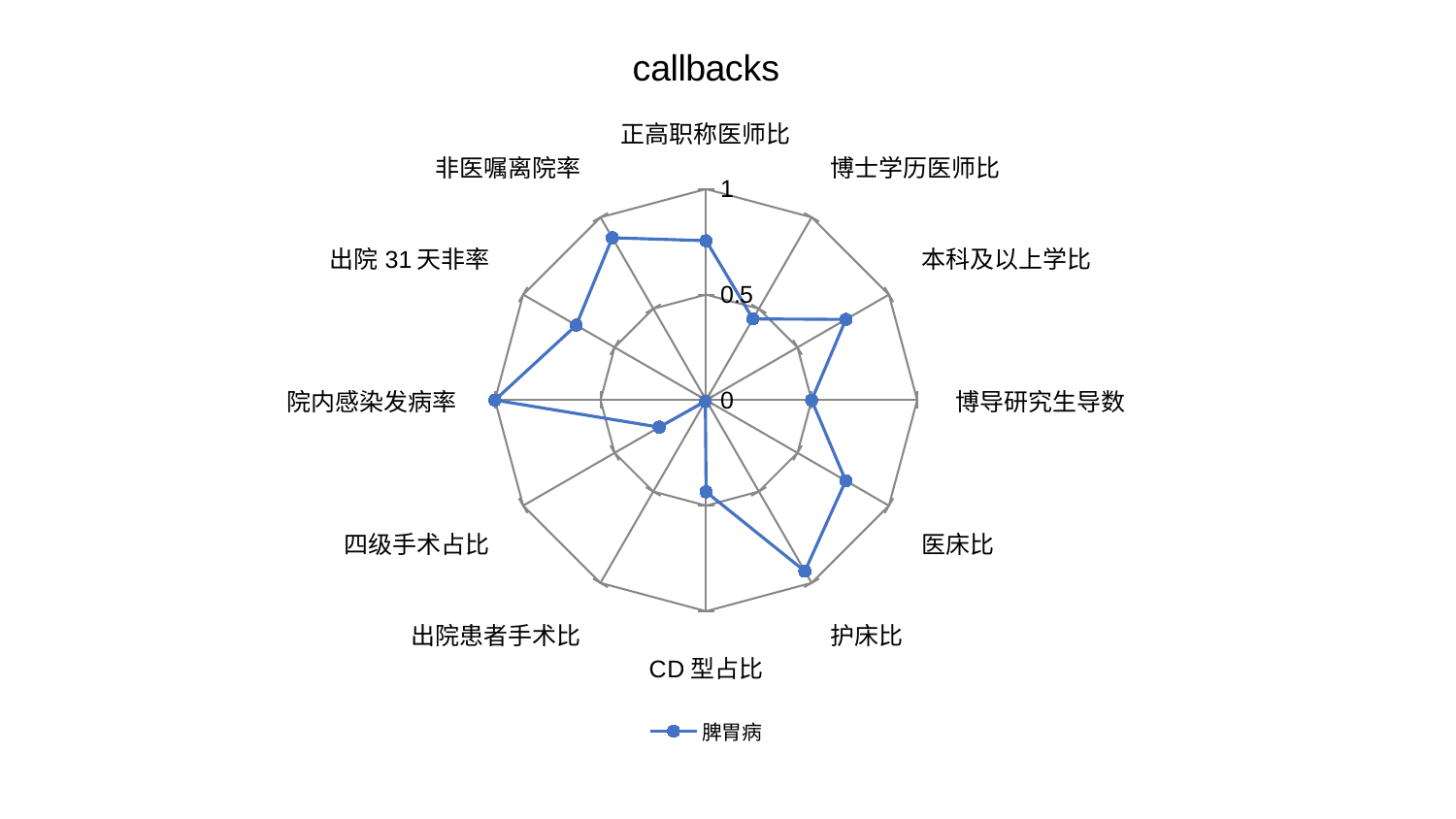

### Chart: callbacks

| Category | 脾胃病 |
|---|---|
| 正高职称医师比 | 0.755186721991701 |
| 博士学历医师比 | 0.444444444444444 |
| 本科及以上学比 | 0.764705882352941 |
| 博导研究生导数 | 0.5 |
| 医床比 | 0.763972868217054 |
| 护床比 | 0.936233339772069 |
| CD型占比 | 0.434676927214241 |
| 出院患者手术比 | 0.00692295731068348 |
| 四级手术占比 | 0.256269592476489 |
| 院内感染发病率 | 1.0 |
| 出院31天非率 | 0.709704548778704 |
| 非医嘱离院率 | 0.888181818181818 |
27